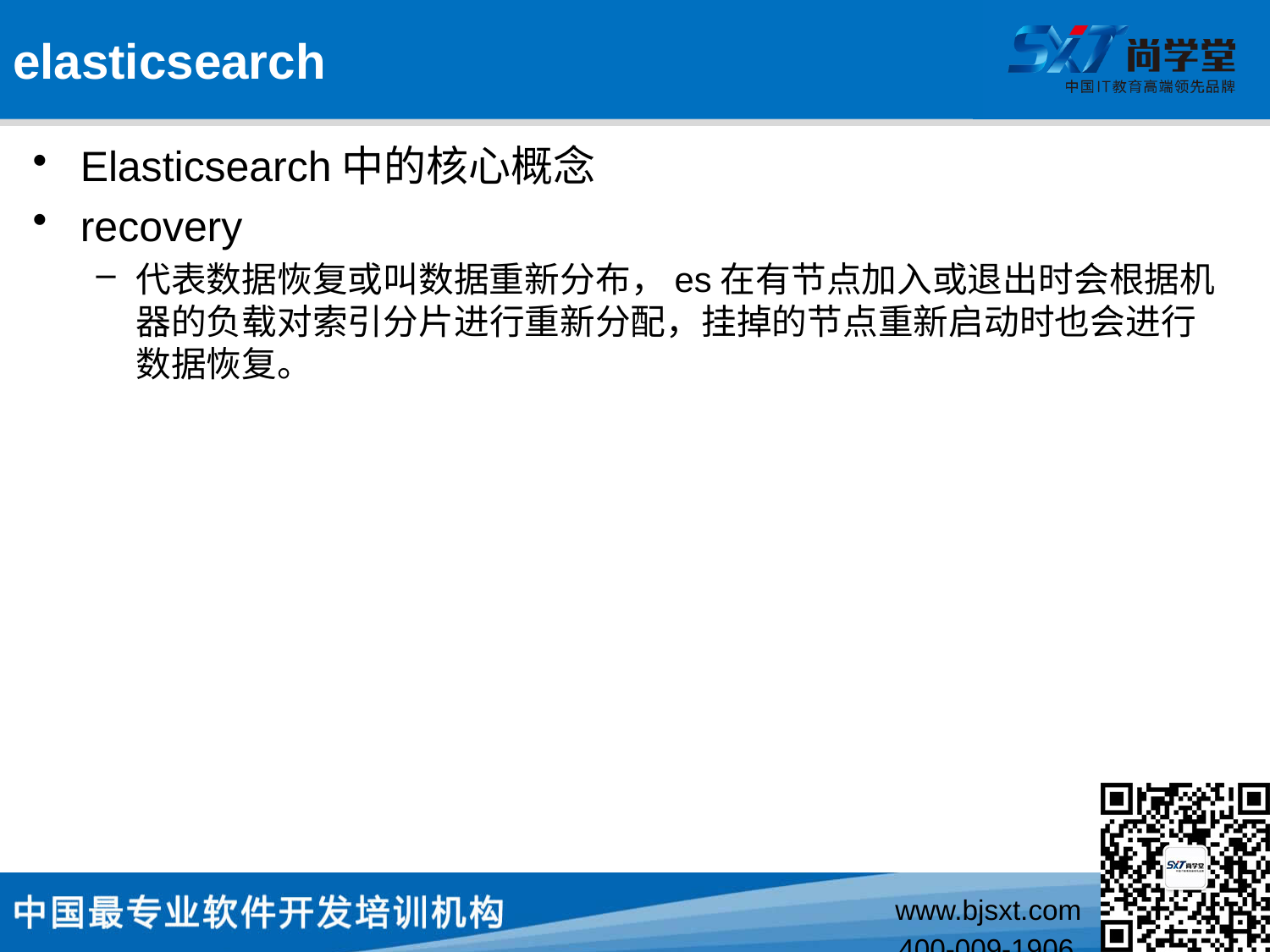

# elasticsearch
Elasticsearch中的核心概念
recovery
代表数据恢复或叫数据重新分布，es在有节点加入或退出时会根据机器的负载对索引分片进行重新分配，挂掉的节点重新启动时也会进行数据恢复。